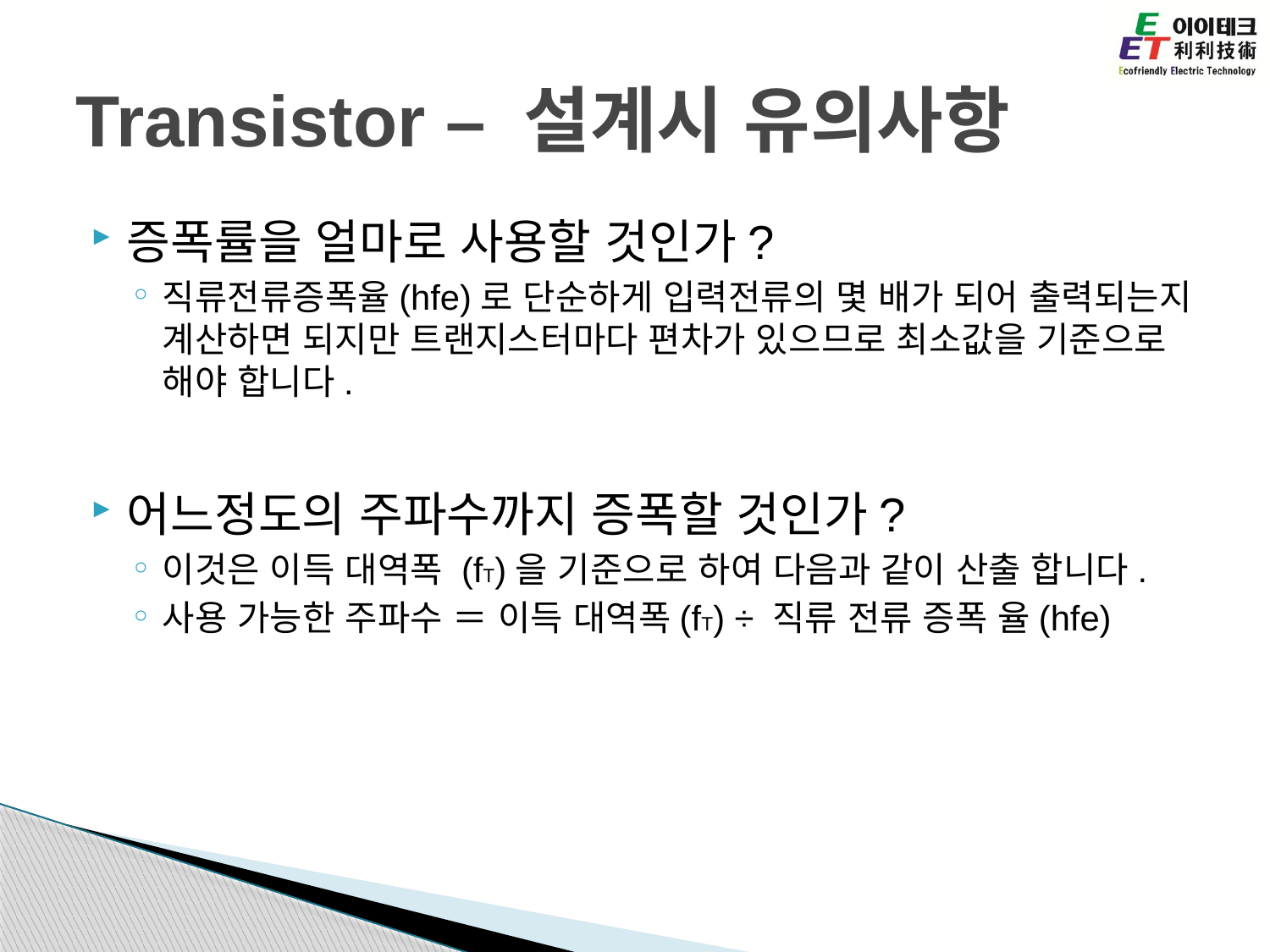

# Transistor – 설계시 유의사항
증폭률을 얼마로 사용할 것인가?
직류전류증폭율(hfe)로 단순하게 입력전류의 몇 배가 되어 출력되는지 계산하면 되지만 트랜지스터마다 편차가 있으므로 최소값을 기준으로 해야 합니다.

어느정도의 주파수까지 증폭할 것인가?
이것은 이득 대역폭 (fT)을 기준으로 하여 다음과 같이 산출 합니다.
사용 가능한 주파수 ＝ 이득 대역폭(fT) ÷ 직류 전류 증폭 율(hfe)